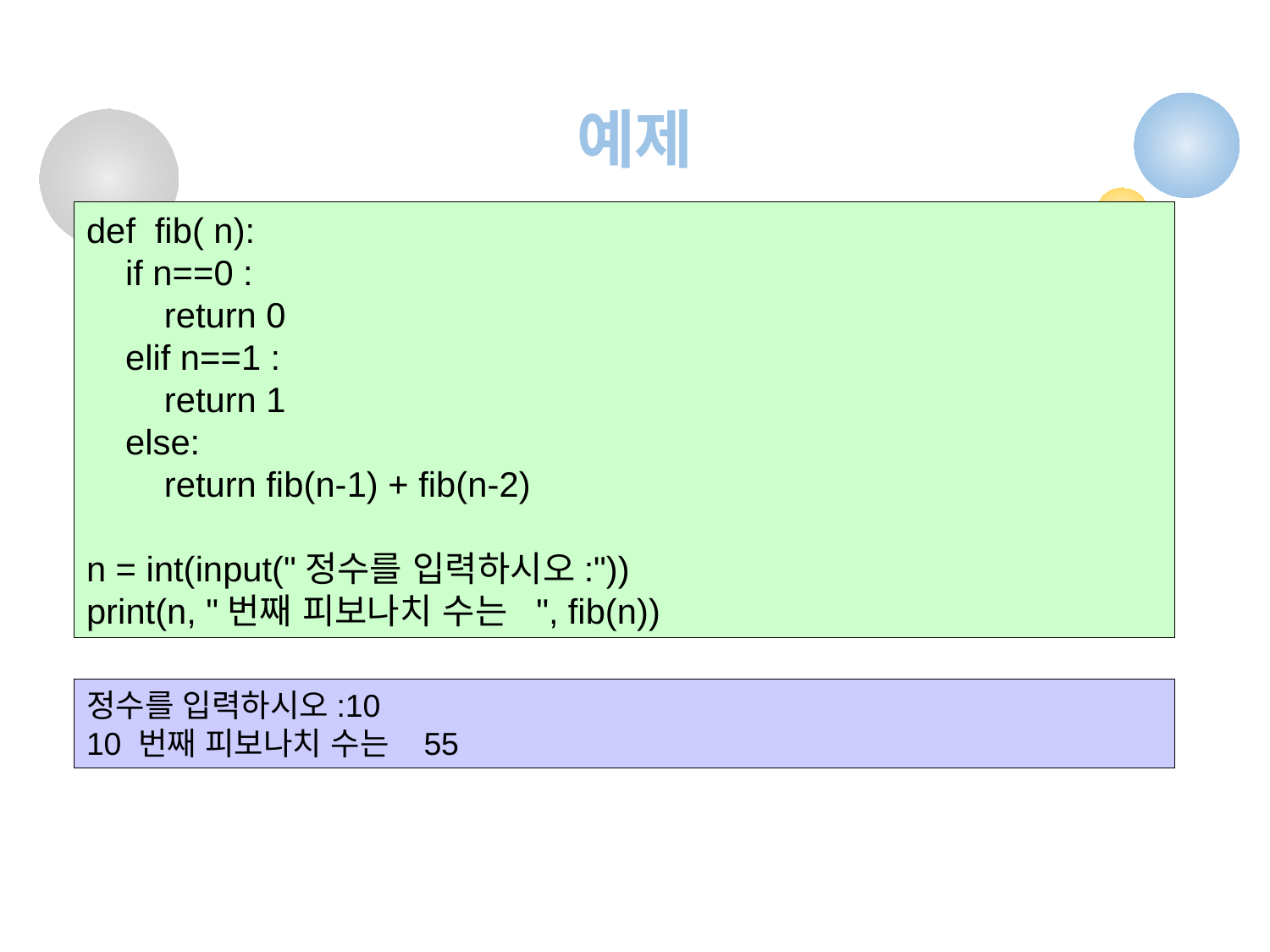

# 예제
def  fib( n):
    if n==0 :
        return 0
    elif n==1 :
        return 1
    else:
        return fib(n-1) + fib(n-2)

n = int(input("정수를 입력하시오:"))
print(n, "번째 피보나치 수는  ", fib(n))
정수를 입력하시오:10
10 번째 피보나치 수는   55